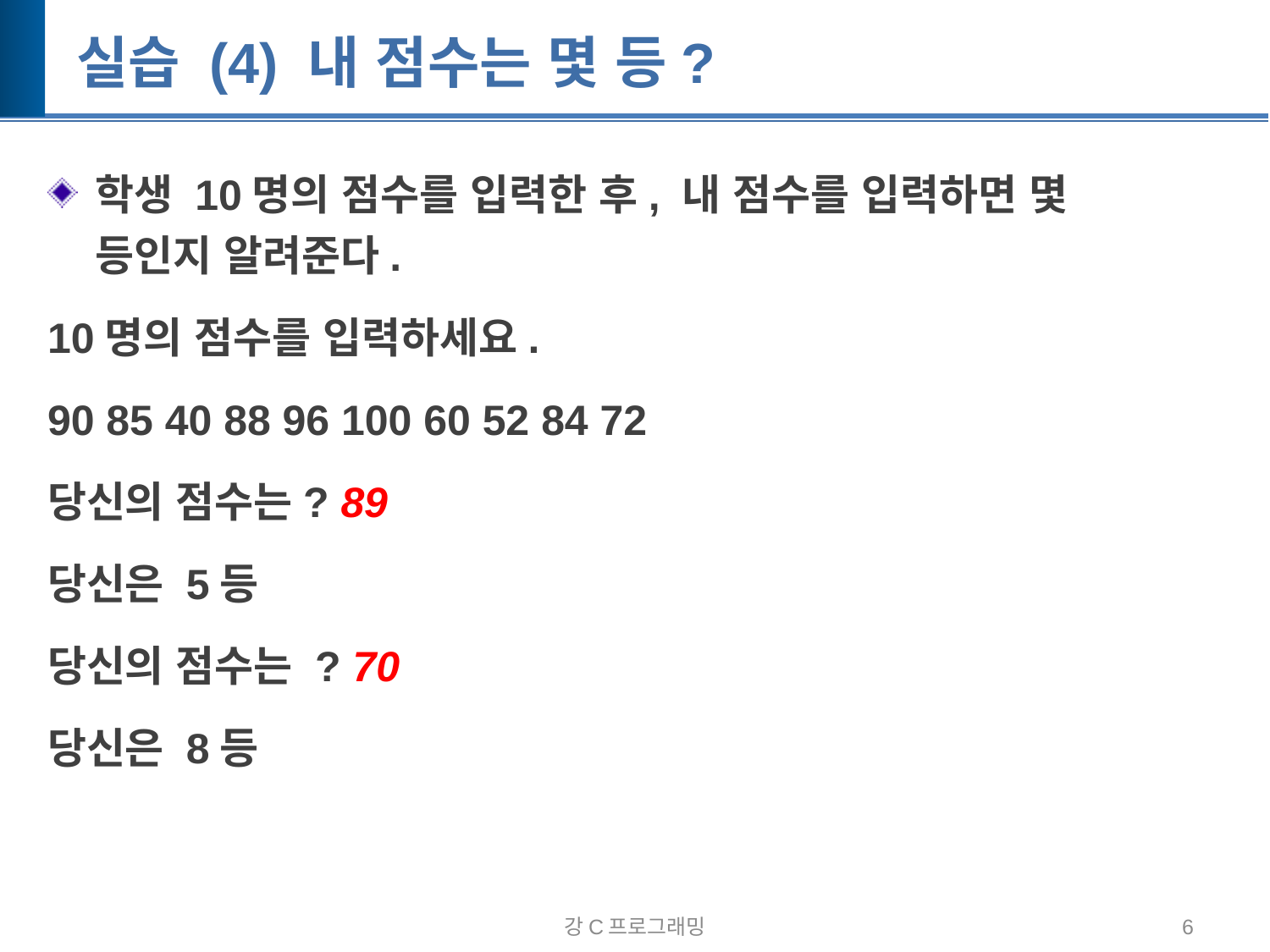

# 실습 (4) 내 점수는 몇 등?
학생 10명의 점수를 입력한 후, 내 점수를 입력하면 몇 등인지 알려준다.
10명의 점수를 입력하세요.
90 85 40 88 96 100 60 52 84 72
당신의 점수는? 89
당신은 5등
당신의 점수는 ? 70
당신은 8등

강C프로그래밍
6